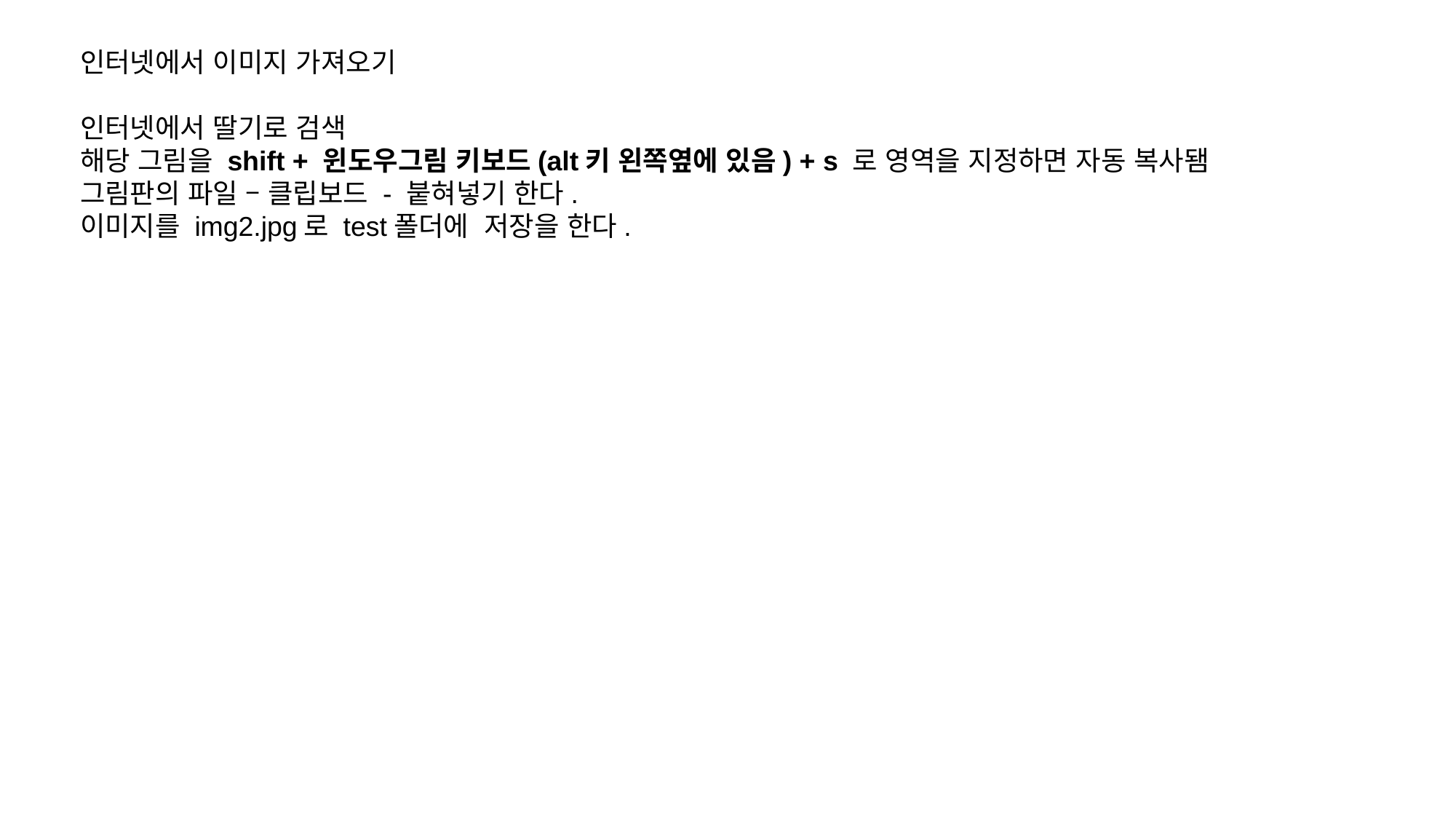

인터넷에서 이미지 가져오기

인터넷에서 딸기로 검색
해당 그림을 shift + 윈도우그림 키보드(alt키 왼쪽옆에 있음) + s 로 영역을 지정하면 자동 복사됌
그림판의 파일 – 클립보드 - 붙혀넣기 한다.
이미지를 img2.jpg로 test폴더에  저장을 한다.